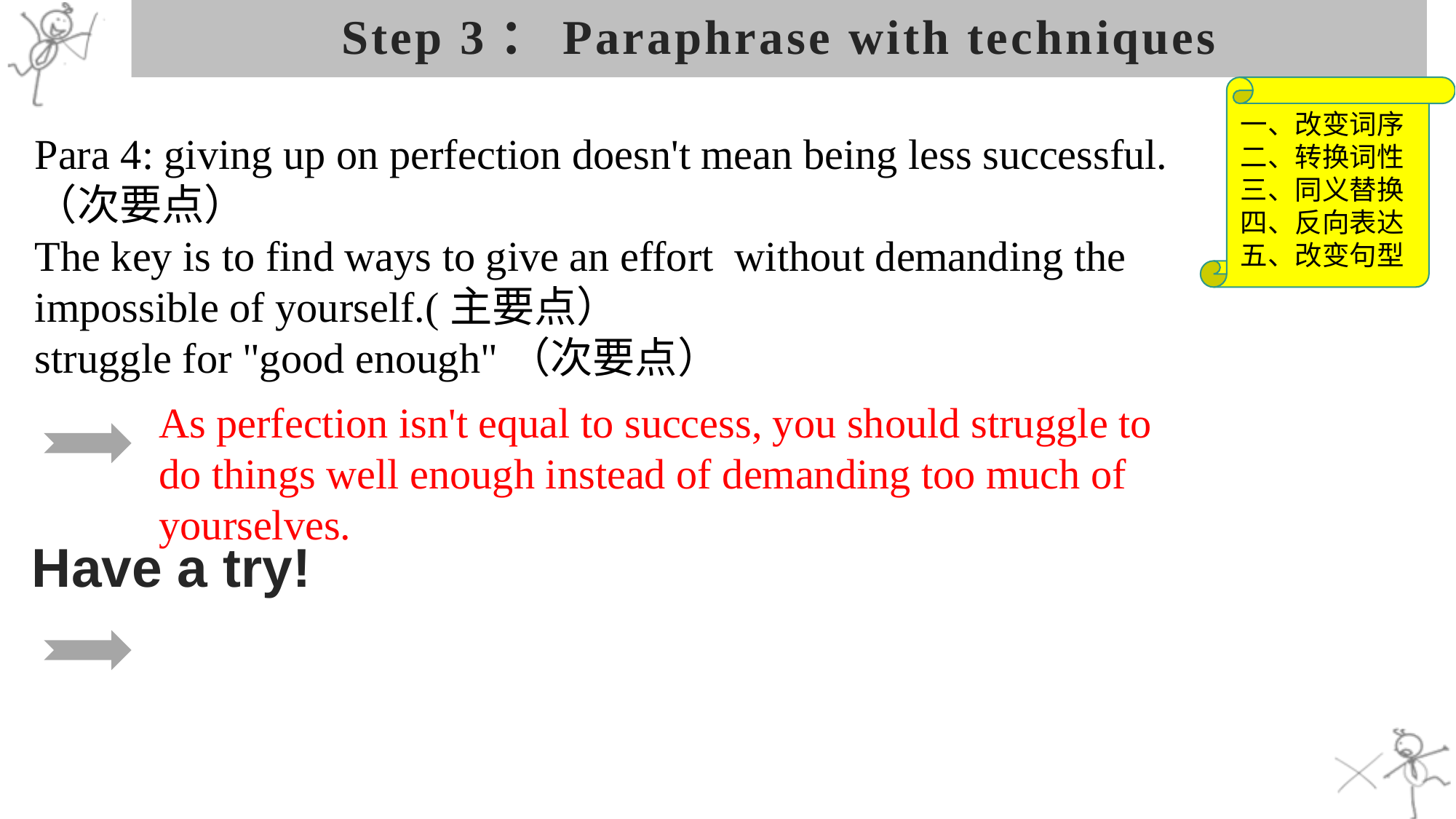

Step 3：Paraphrase with techniques

一、改变词序
二、转换词性
三、同义替换
四、反向表达
五、改变句型
Para 4: giving up on perfection doesn't mean being less successful. （次要点）
The key is to find ways to give an effort  without demanding the impossible of yourself.(主要点）
struggle for "good enough"（次要点）
As perfection isn't equal to success, you should struggle to do things well enough instead of demanding too much of yourselves.

Have a try!